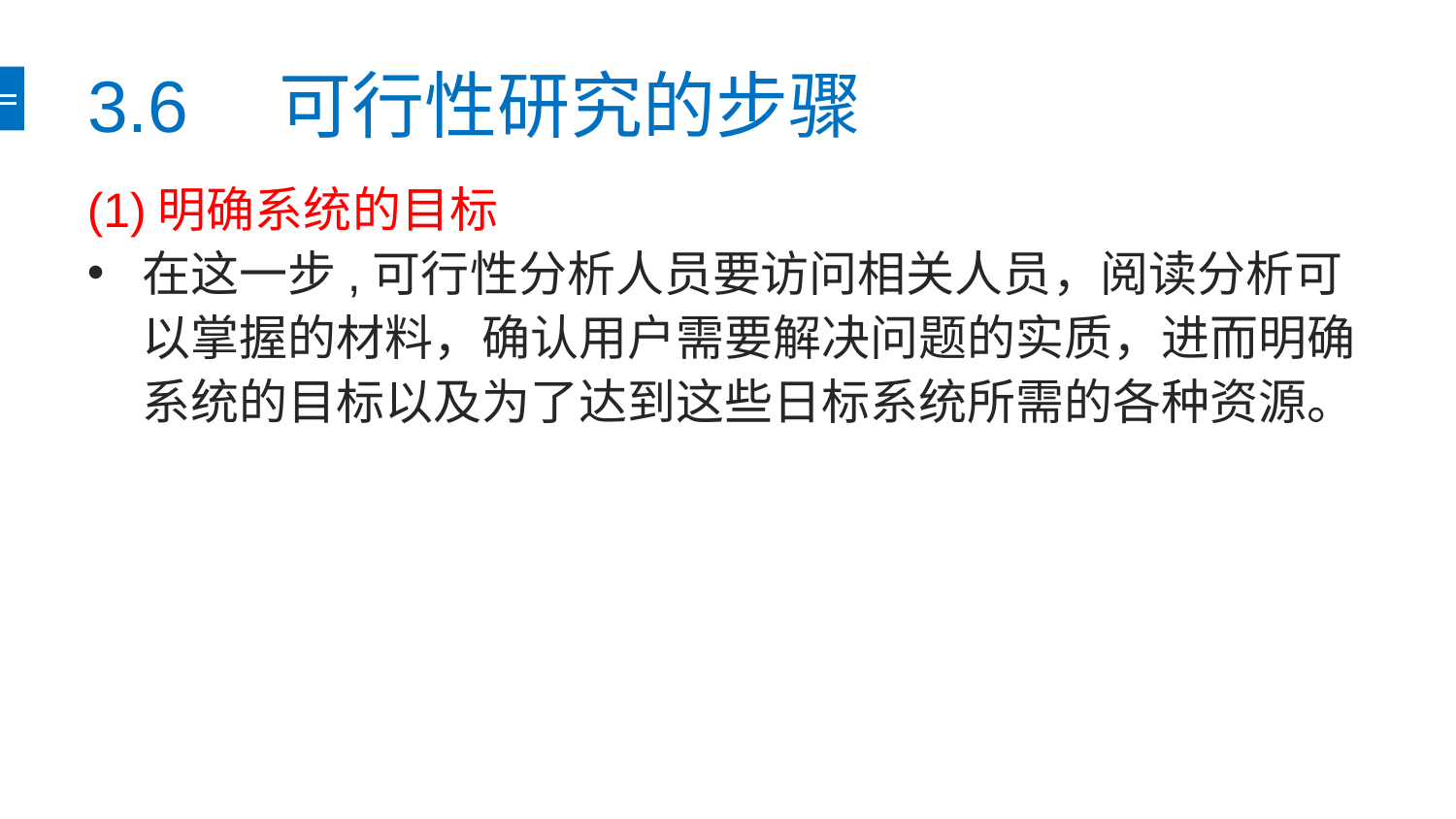

# 3.6　可行性研究的步骤
(1)明确系统的目标
在这一步,可行性分析人员要访问相关人员，阅读分析可以掌握的材料，确认用户需要解决问题的实质，进而明确系统的目标以及为了达到这些日标系统所需的各种资源。